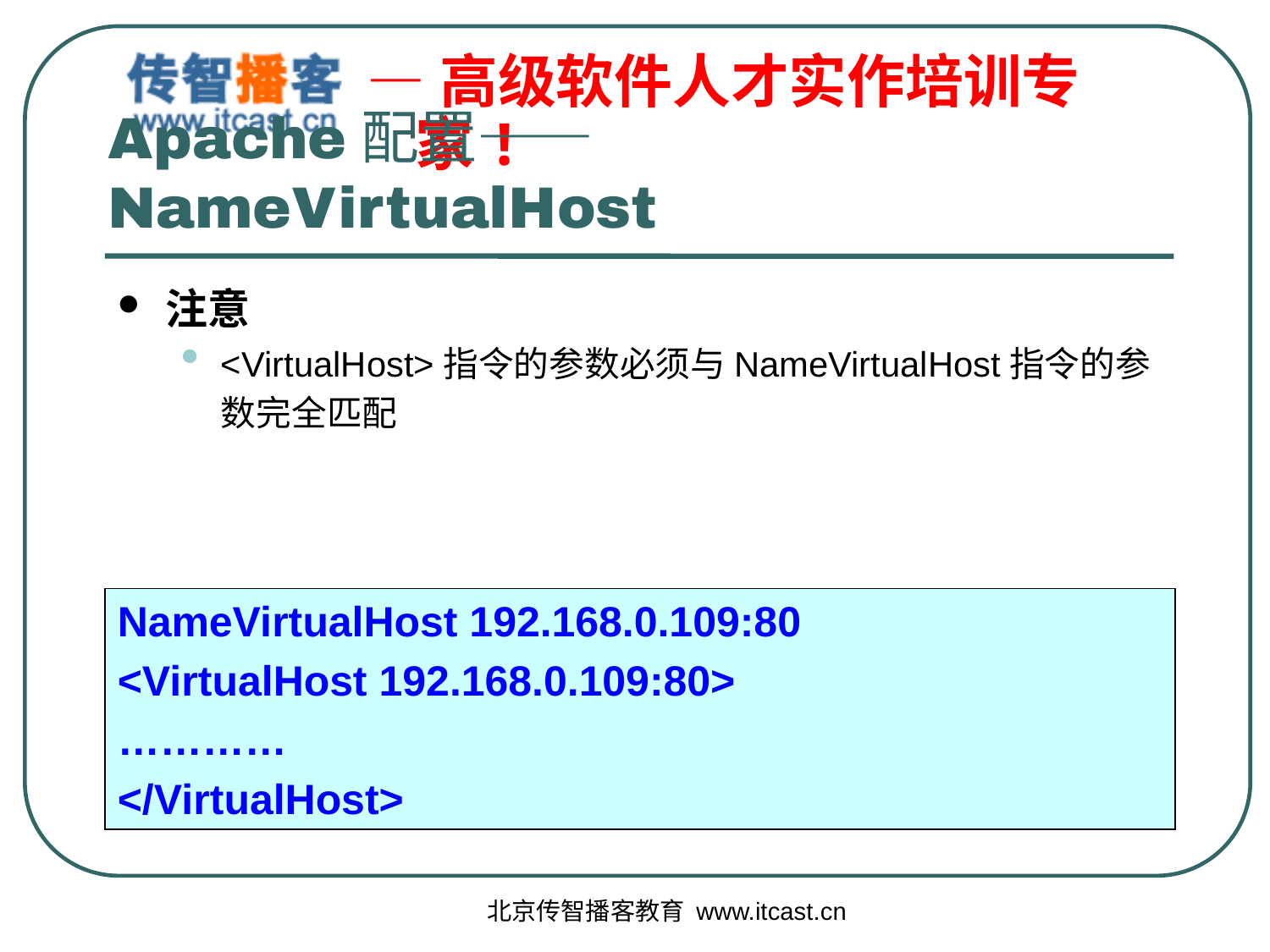

# Apache配置——NameVirtualHost
注意
<VirtualHost>指令的参数必须与NameVirtualHost指令的参数完全匹配
NameVirtualHost 192.168.0.109:80
<VirtualHost 192.168.0.109:80>
…………
</VirtualHost>